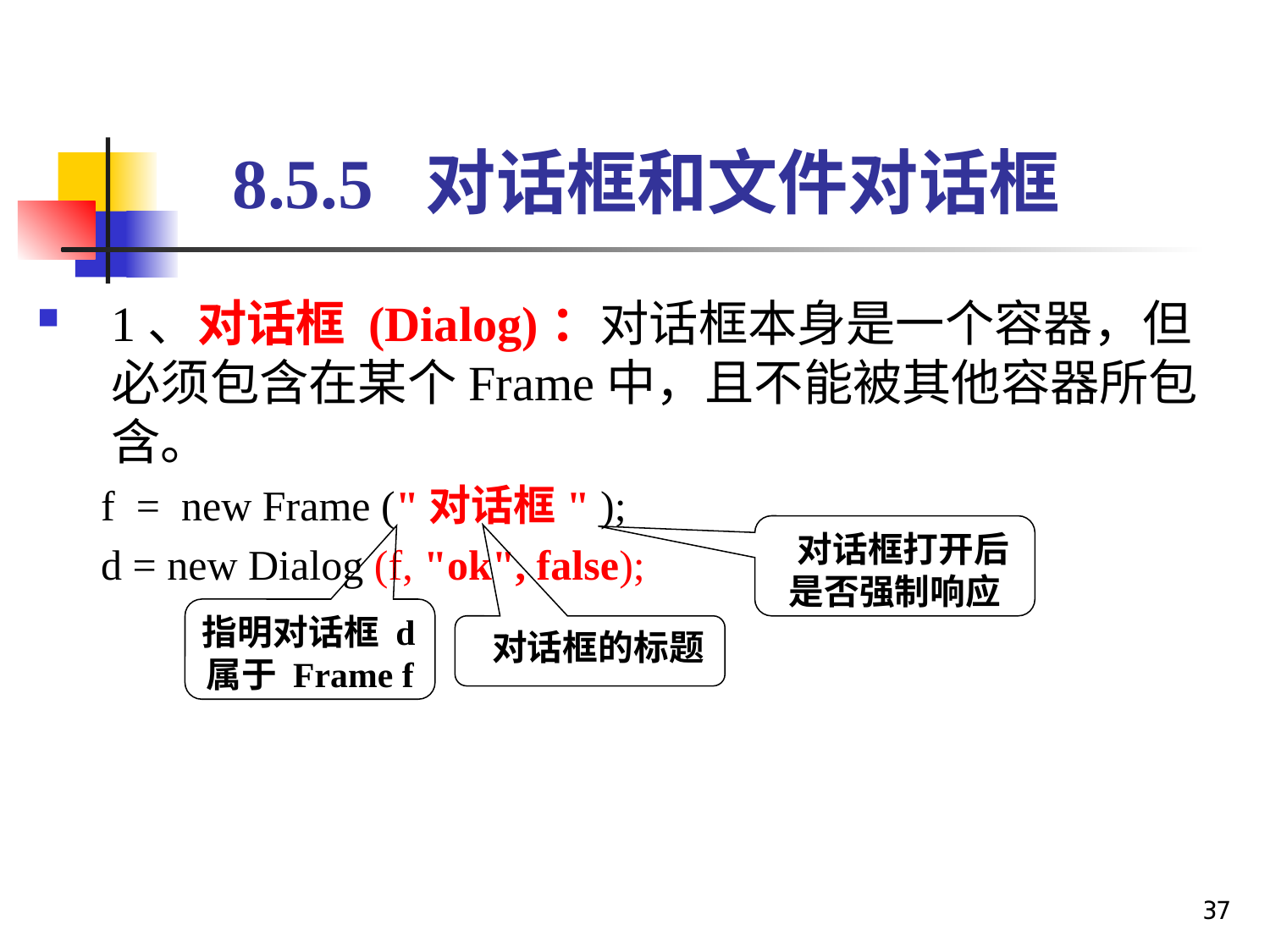

# 8.5.5  对话框和文件对话框
1、对话框 (Dialog)：对话框本身是一个容器，但必须包含在某个Frame中，且不能被其他容器所包含。
f  =  new Frame ("对话框" );
d = new Dialog (f, "ok", false);

 对话框打开后是否强制响应
指明对话框 d属于 Frame f
 对话框的标题
37